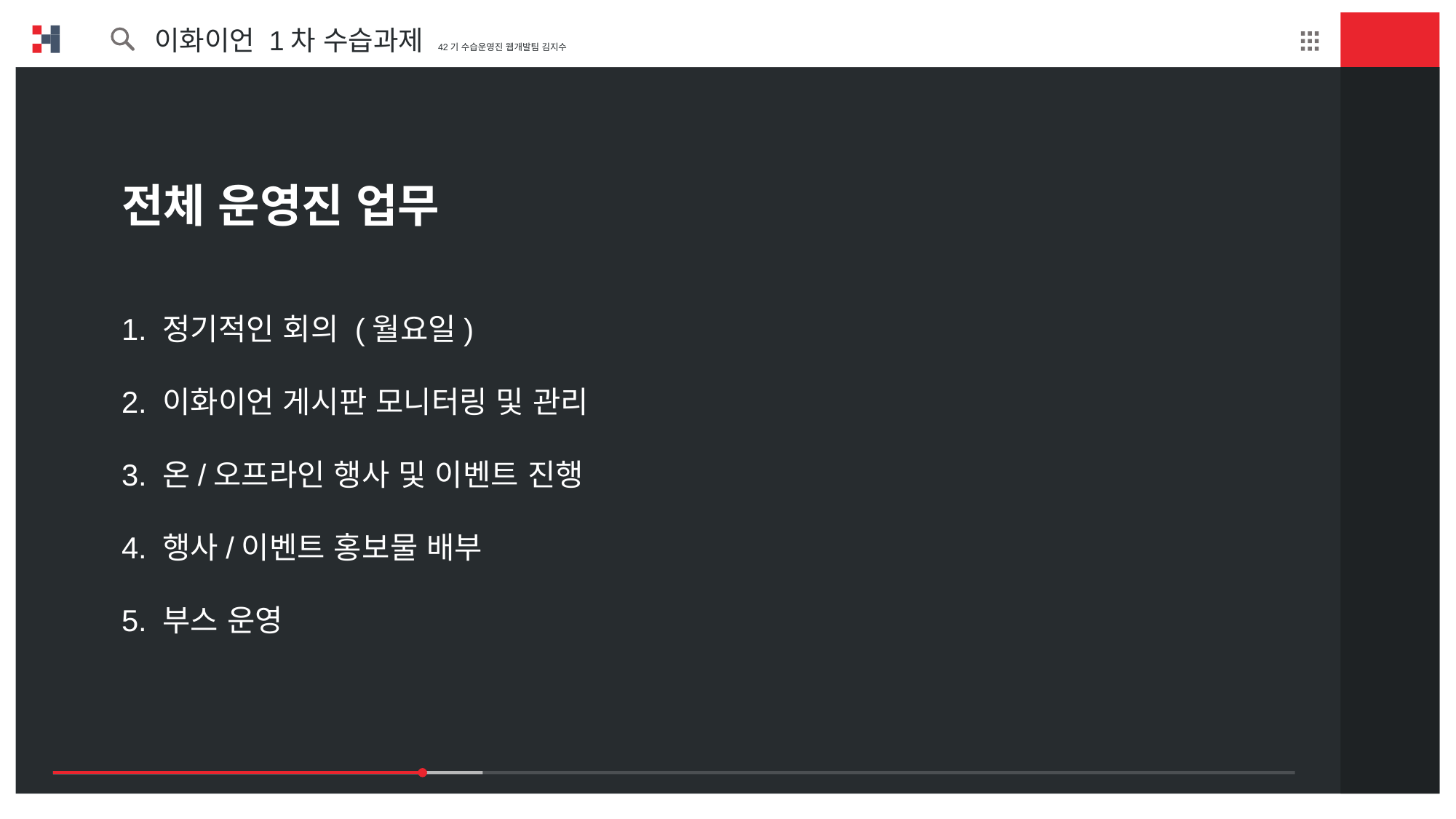

이화이언 1차 수습과제 42기 수습운영진 웹개발팀 김지수

전체 운영진 업무

정기적인 회의 (월요일)

이화이언 게시판 모니터링 및 관리

온/오프라인 행사 및 이벤트 진행

행사/이벤트 홍보물 배부

부스 운영